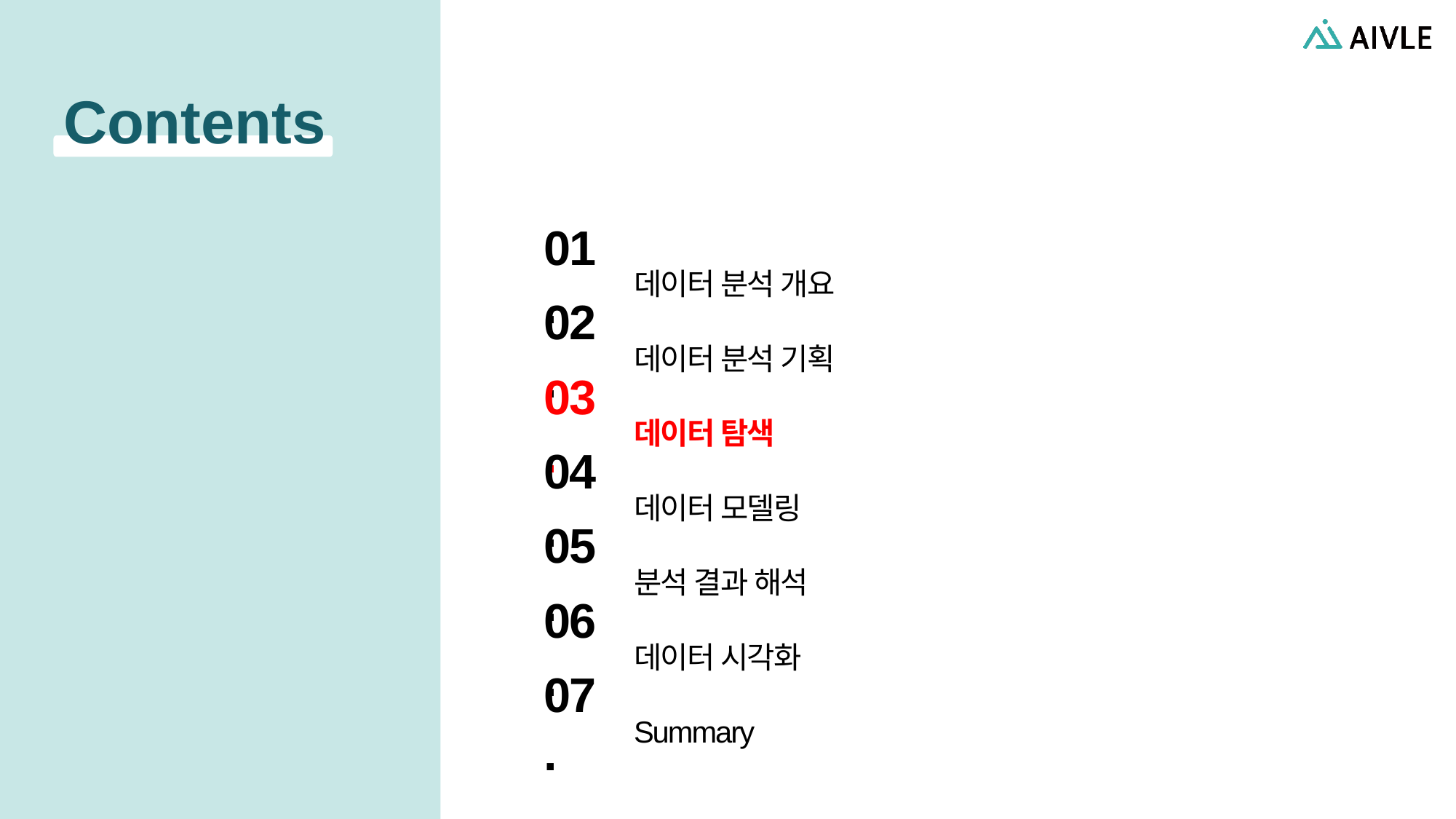

01.
데이터 분석 개요
02.
데이터 분석 기획
03.
데이터 탐색
04.
데이터 모델링
05.
분석 결과 해석
06.
데이터 시각화
07.
Summary